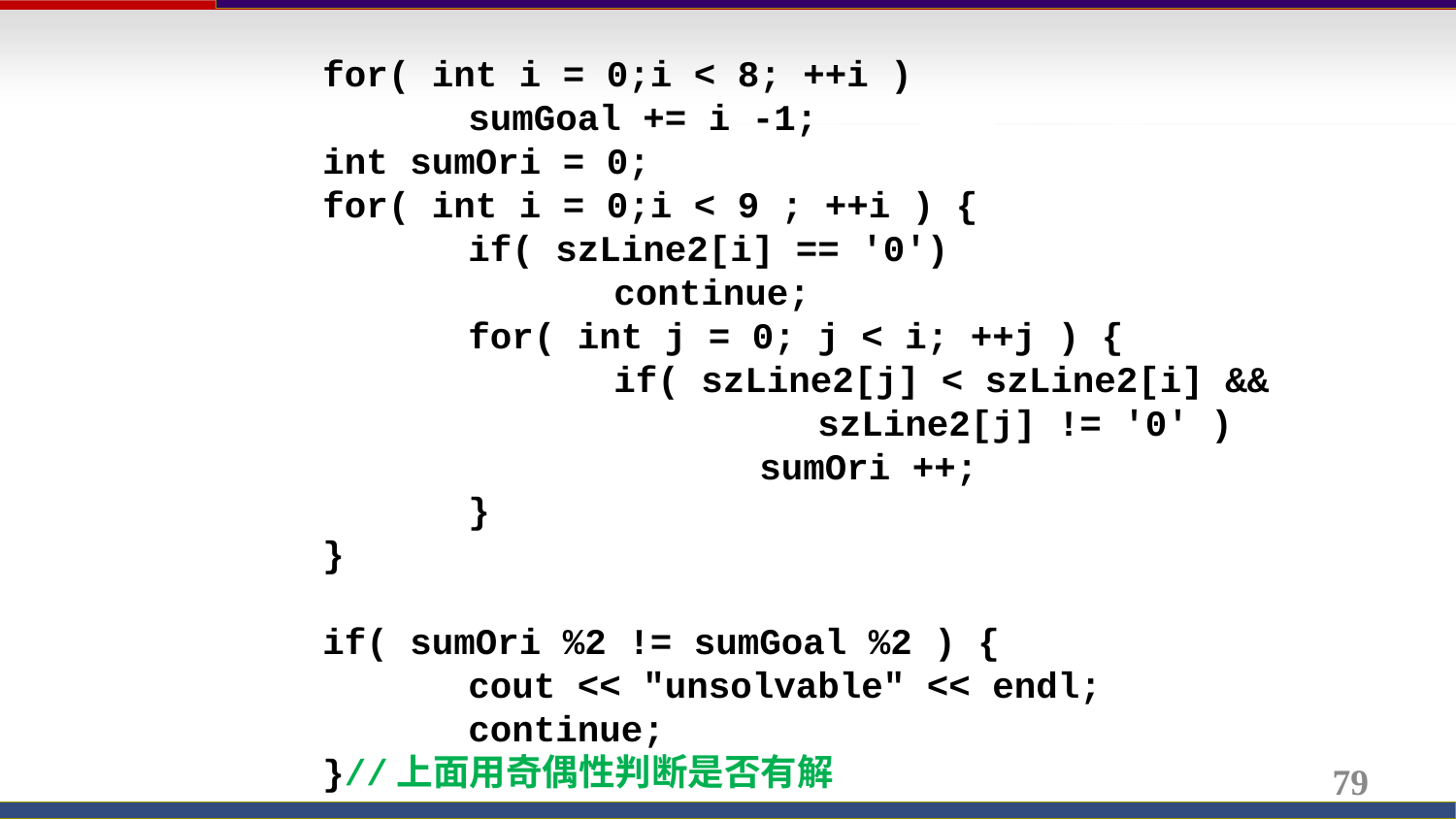

for( int i = 0;i < 8; ++i )
			sumGoal += i -1;
		int sumOri = 0;
		for( int i = 0;i < 9 ; ++i ) {
			if( szLine2[i] == '0')
				continue;
			for( int j = 0; j < i; ++j ) {
				if( szLine2[j] < szLine2[i] &&
                                    szLine2[j] != '0' )
					sumOri ++;
			}
		}

		if( sumOri %2 != sumGoal %2 ) {
			cout << "unsolvable" << endl;
			continue;
		}//上面用奇偶性判断是否有解